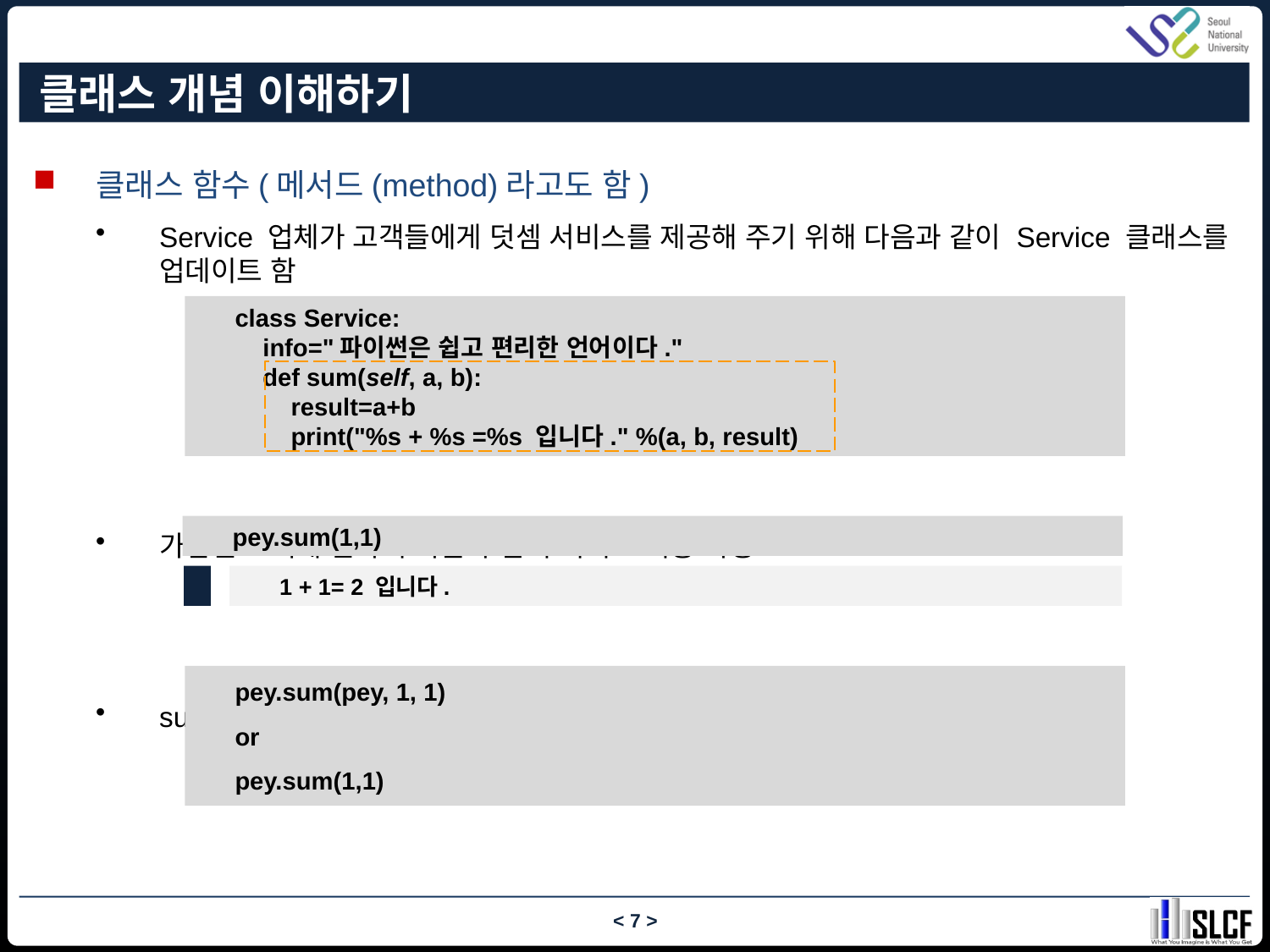

# 클래스 개념 이해하기
클래스 함수(메서드(method)라고도 함)
Service 업체가 고객들에게 덧셈 서비스를 제공해 주기 위해 다음과 같이 Service 클래스를 업데이트 함

가입된 고객에 한하여 다음과 같이 서비스 이용 가능

sum 함수의 self 인자는 서비스 가입 여부를 확인하기 위한 장치

클래스 내 함수의 첫 번째 인수는 무조건 self로 사용해야 인스턴스의 함수로 사용 가능

class Service:
    info="파이썬은 쉽고 편리한 언어이다."
    def sum(self, a, b):
        result=a+b
        print("%s + %s =%s 입니다." %(a, b, result)

pey.sum(1,1)

1 + 1= 2 입니다.

pey.sum(pey, 1, 1)
or
pey.sum(1,1)